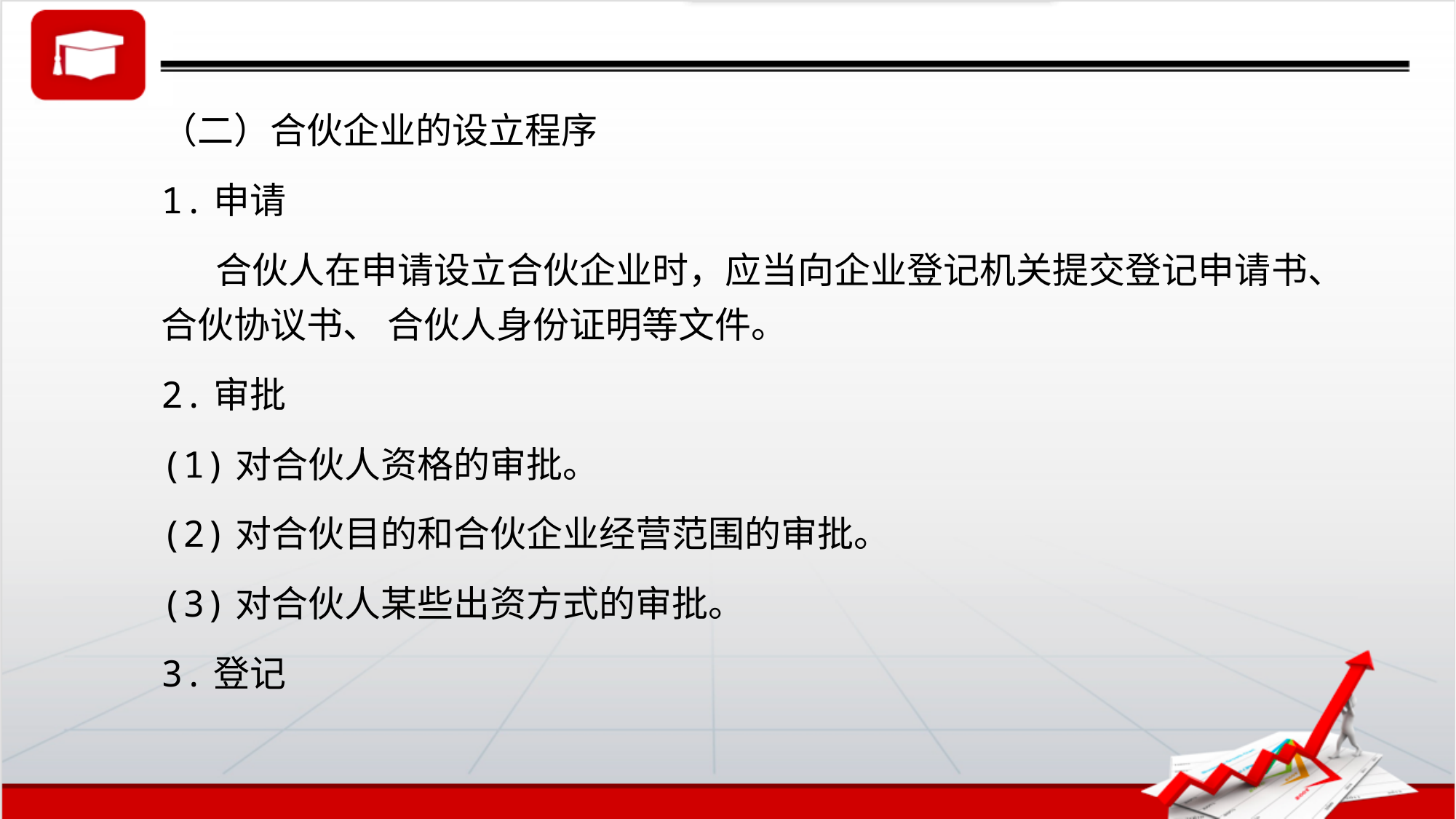

（二）合伙企业的设立程序
1.申请
合伙人在申请设立合伙企业时，应当向企业登记机关提交登记申请书、合伙协议书、 合伙人身份证明等文件。
2.审批
(1)对合伙人资格的审批。
(2)对合伙目的和合伙企业经营范围的审批。
(3)对合伙人某些出资方式的审批。
3.登记